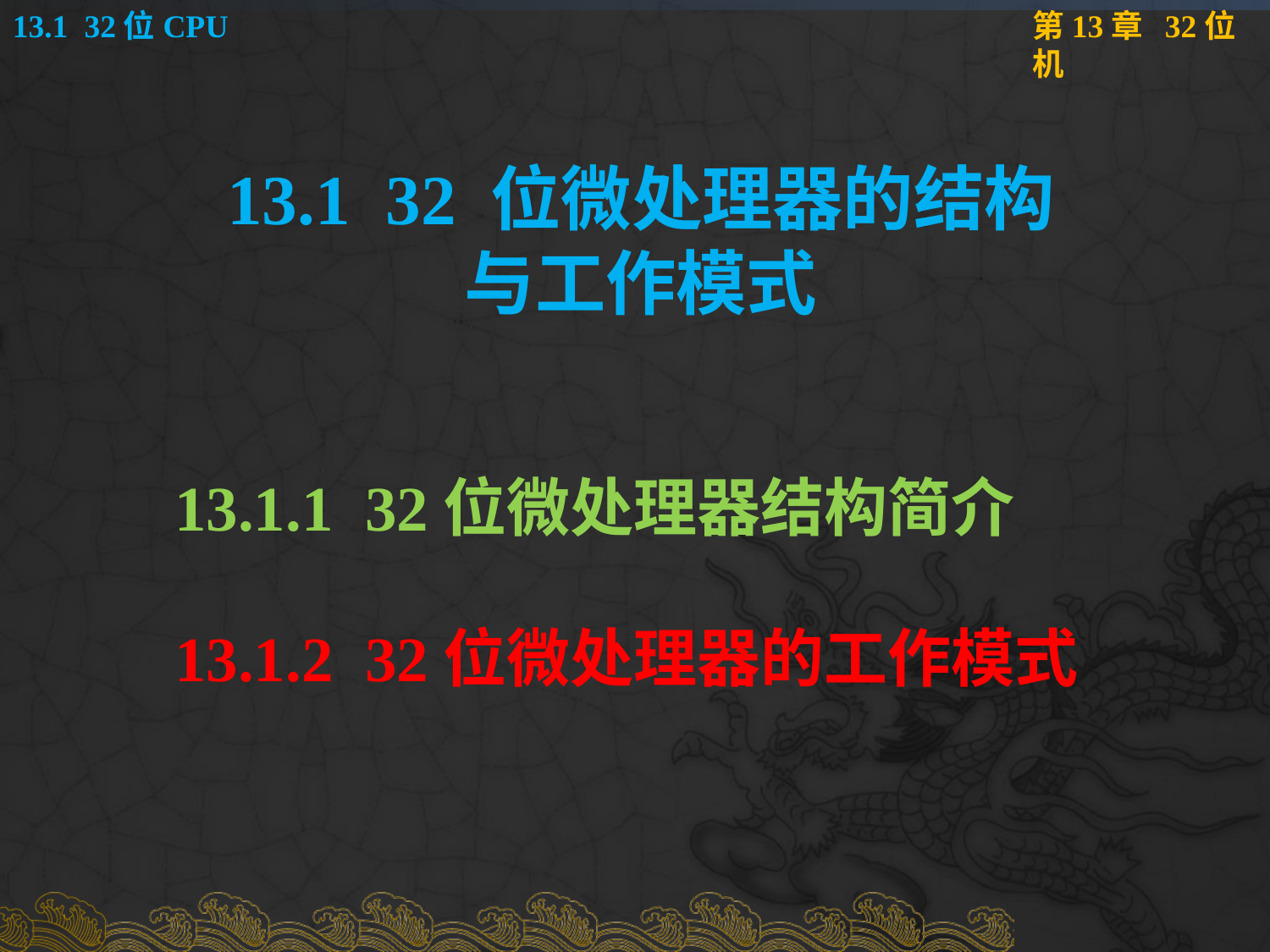

# 13.1  32 位微处理器的结构 与工作模式
13.1.1  32位微处理器结构简介
13.1.2  32位微处理器的工作模式